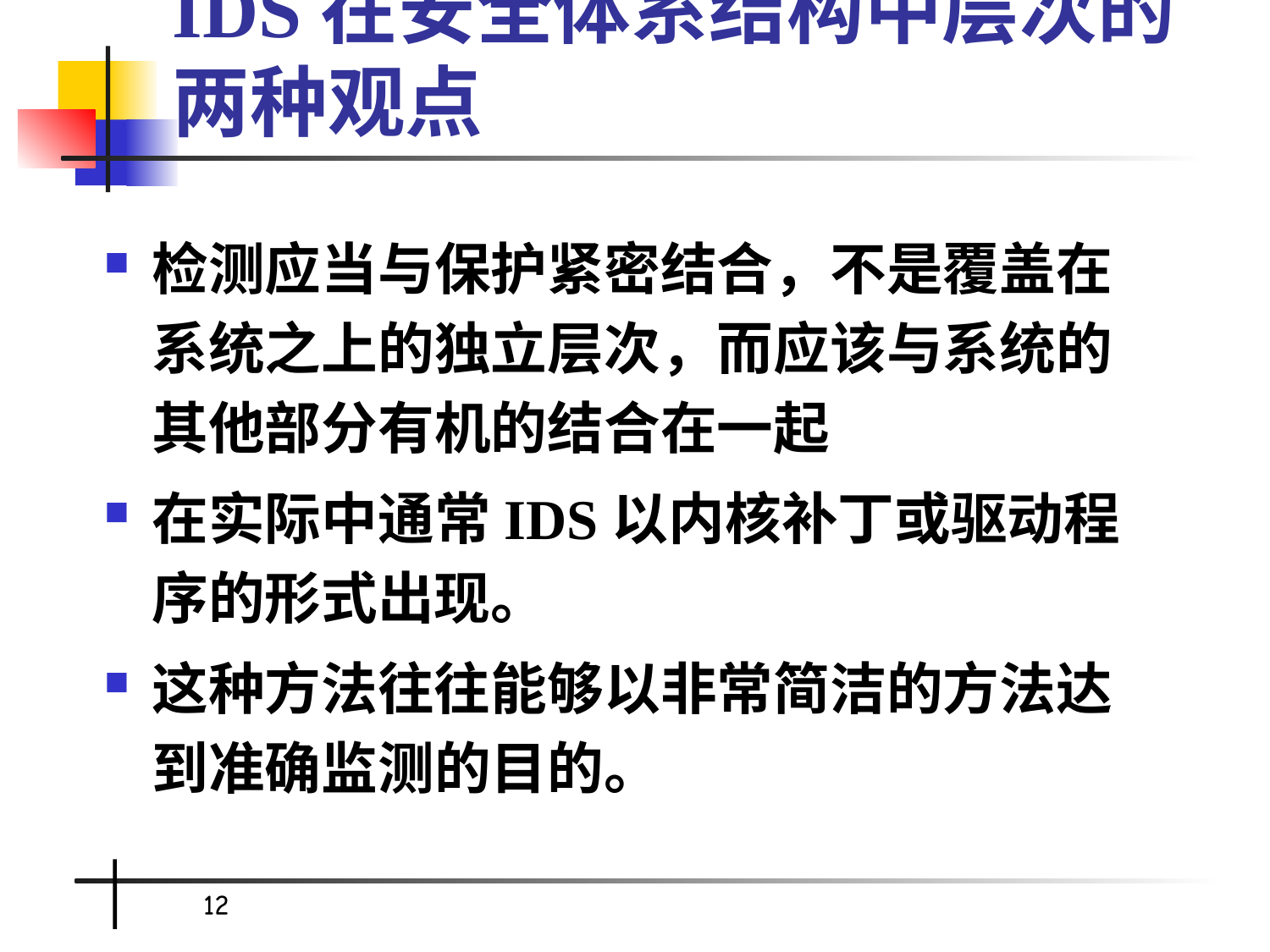

# IDS在安全体系结构中层次的两种观点
检测应当与保护紧密结合，不是覆盖在系统之上的独立层次，而应该与系统的其他部分有机的结合在一起
在实际中通常IDS以内核补丁或驱动程序的形式出现。
这种方法往往能够以非常简洁的方法达到准确监测的目的。

12